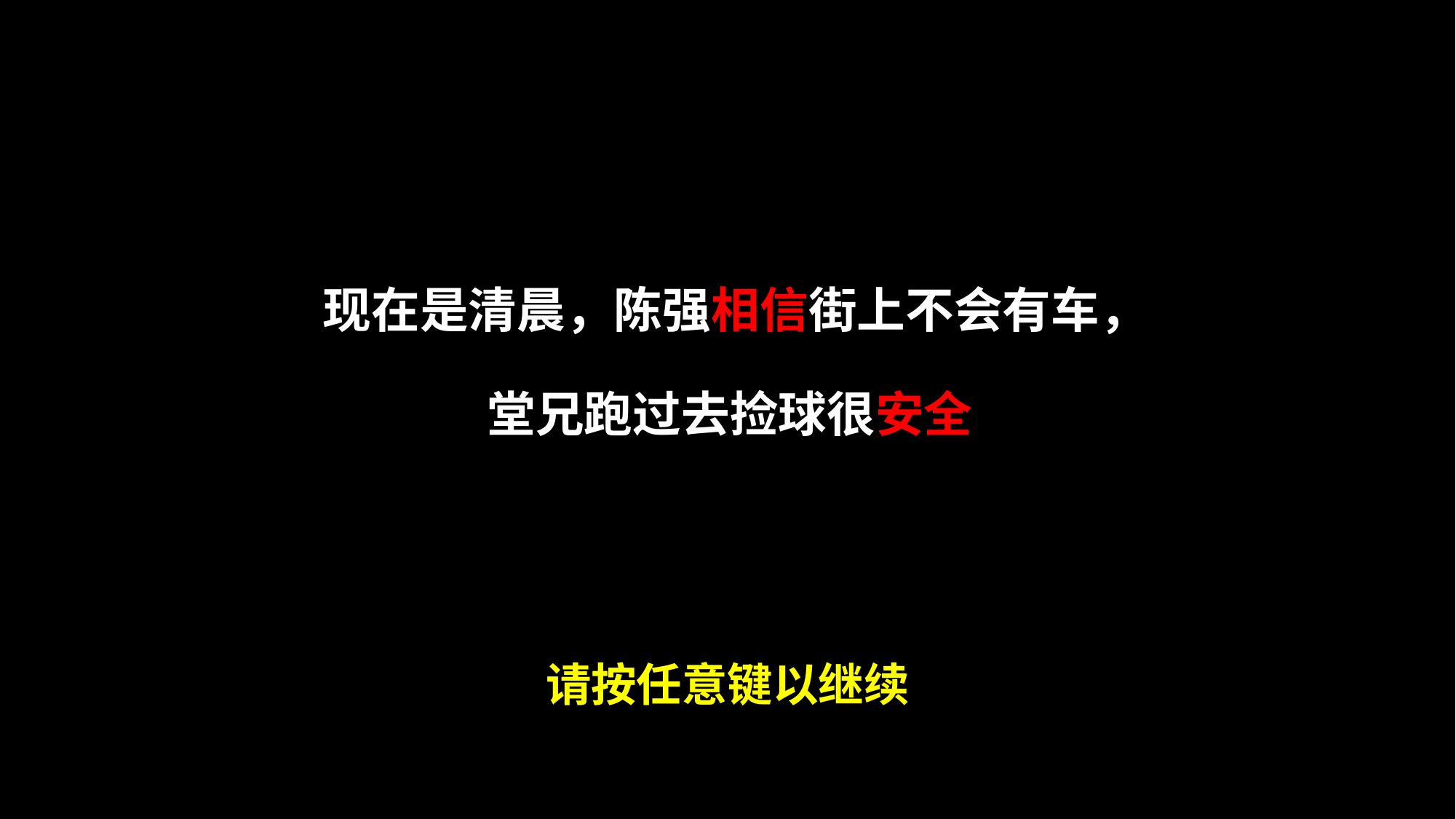

# 现在是清晨，陈强相信街上不会有车， 堂兄跑过去捡球很安全
请按任意键以继续